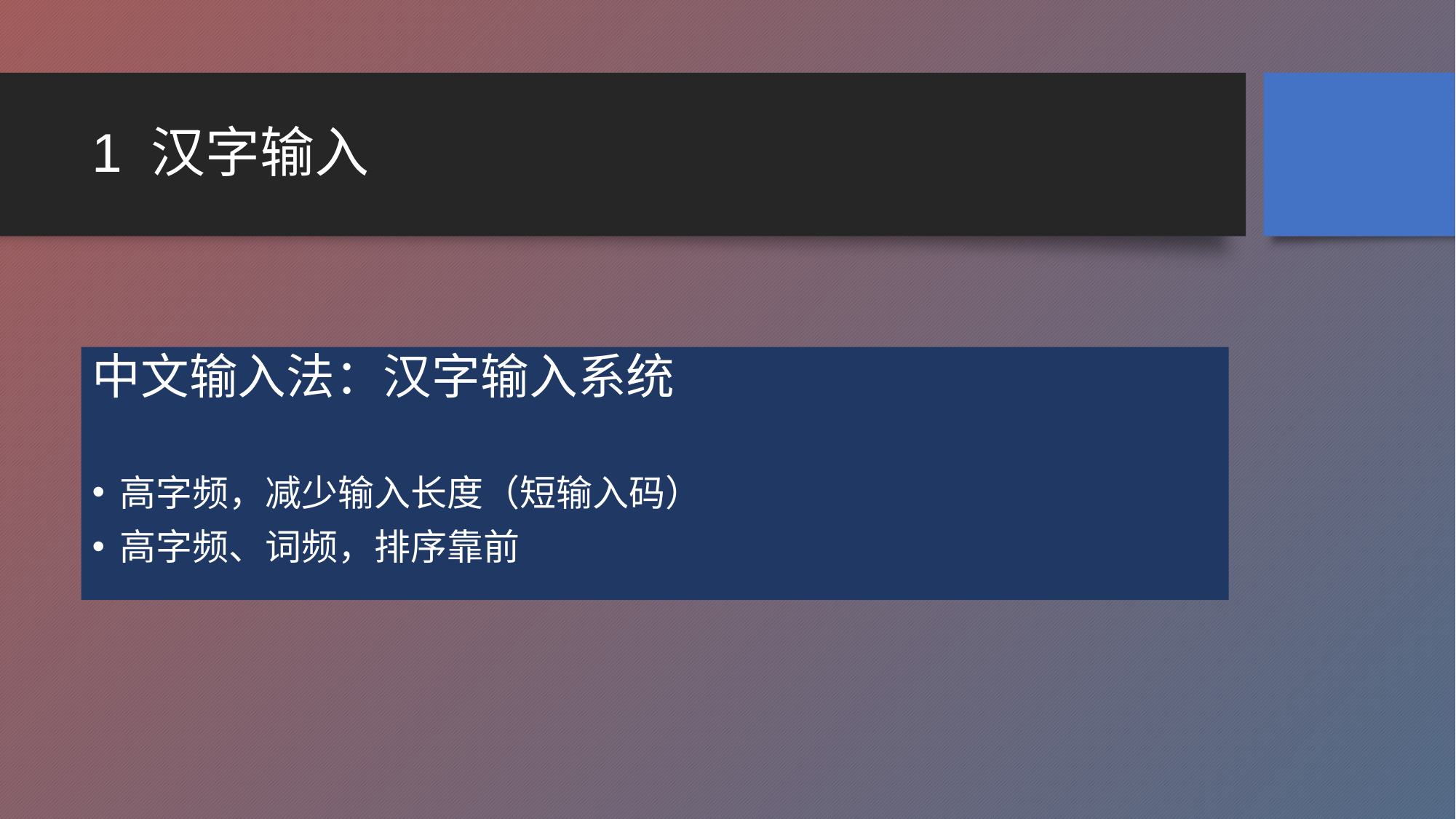

# 1 汉字输入
中文输入法：汉字输入系统

高字频，减少输入长度（短输入码）
高字频、词频，排序靠前